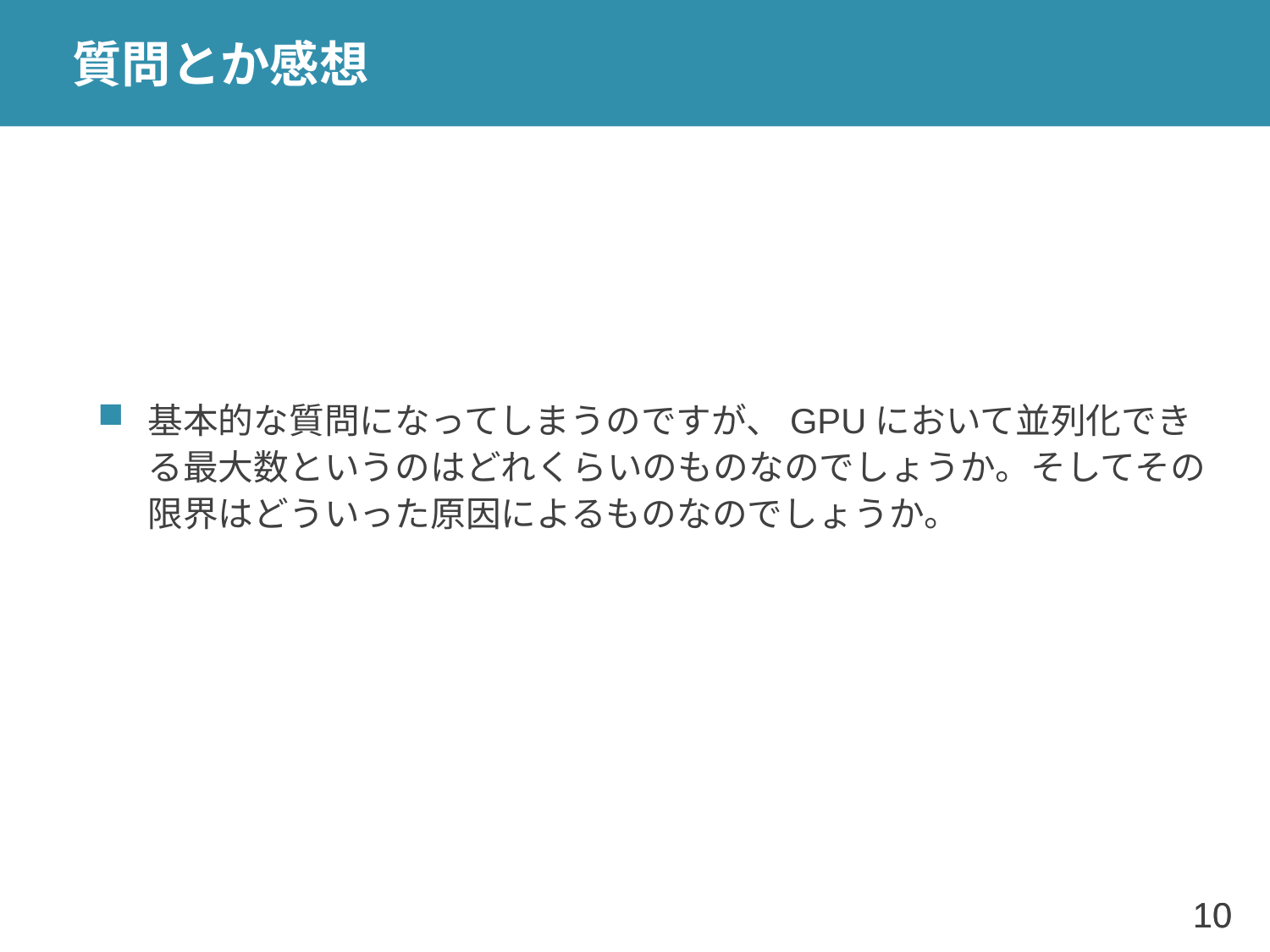

# 質問とか感想
基本的な質問になってしまうのですが、GPUにおいて並列化できる最大数というのはどれくらいのものなのでしょうか。そしてその限界はどういった原因によるものなのでしょうか。